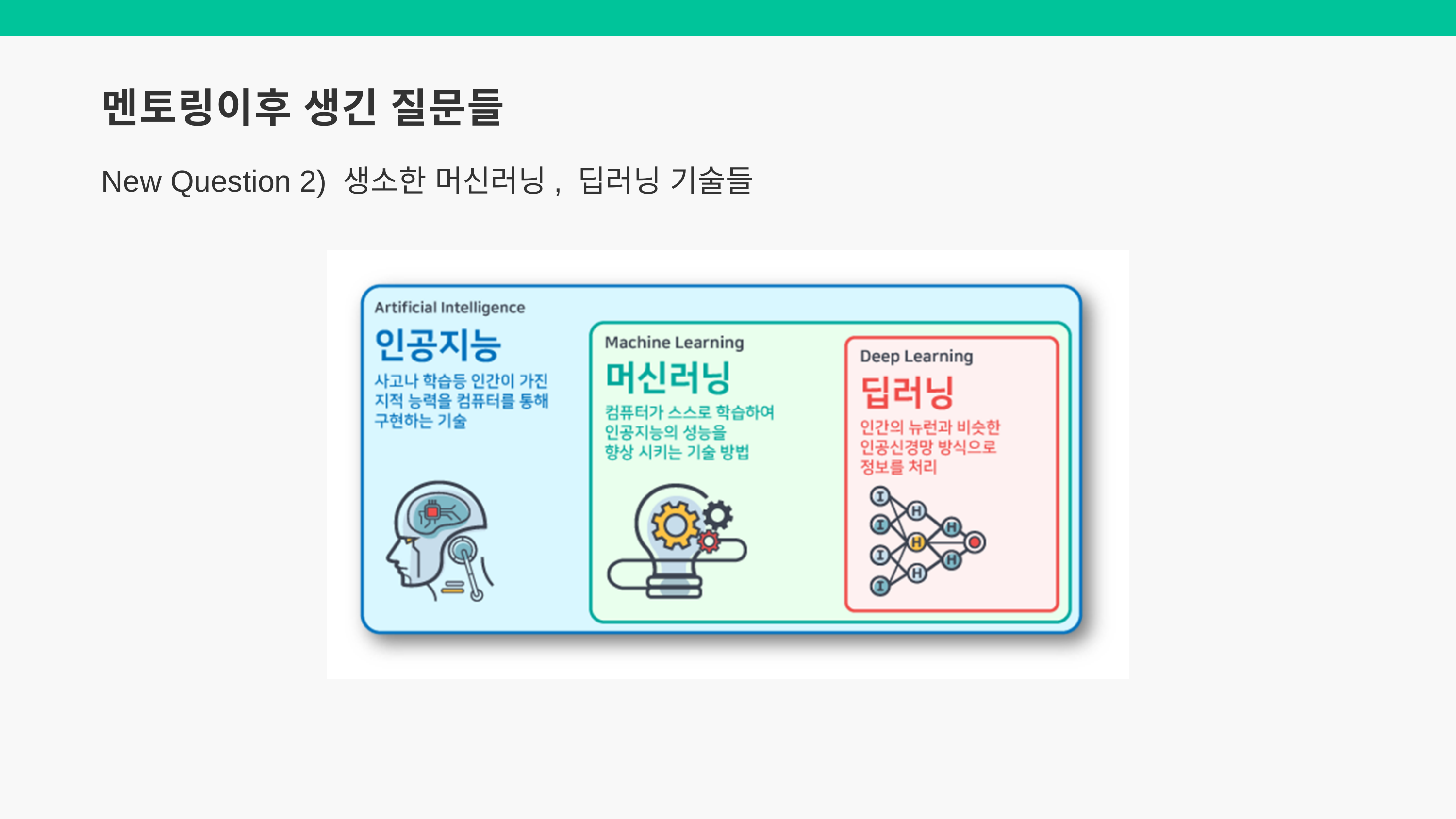

멘토링이후 생긴 질문들
New Question 2) 생소한 머신러닝, 딥러닝 기술들